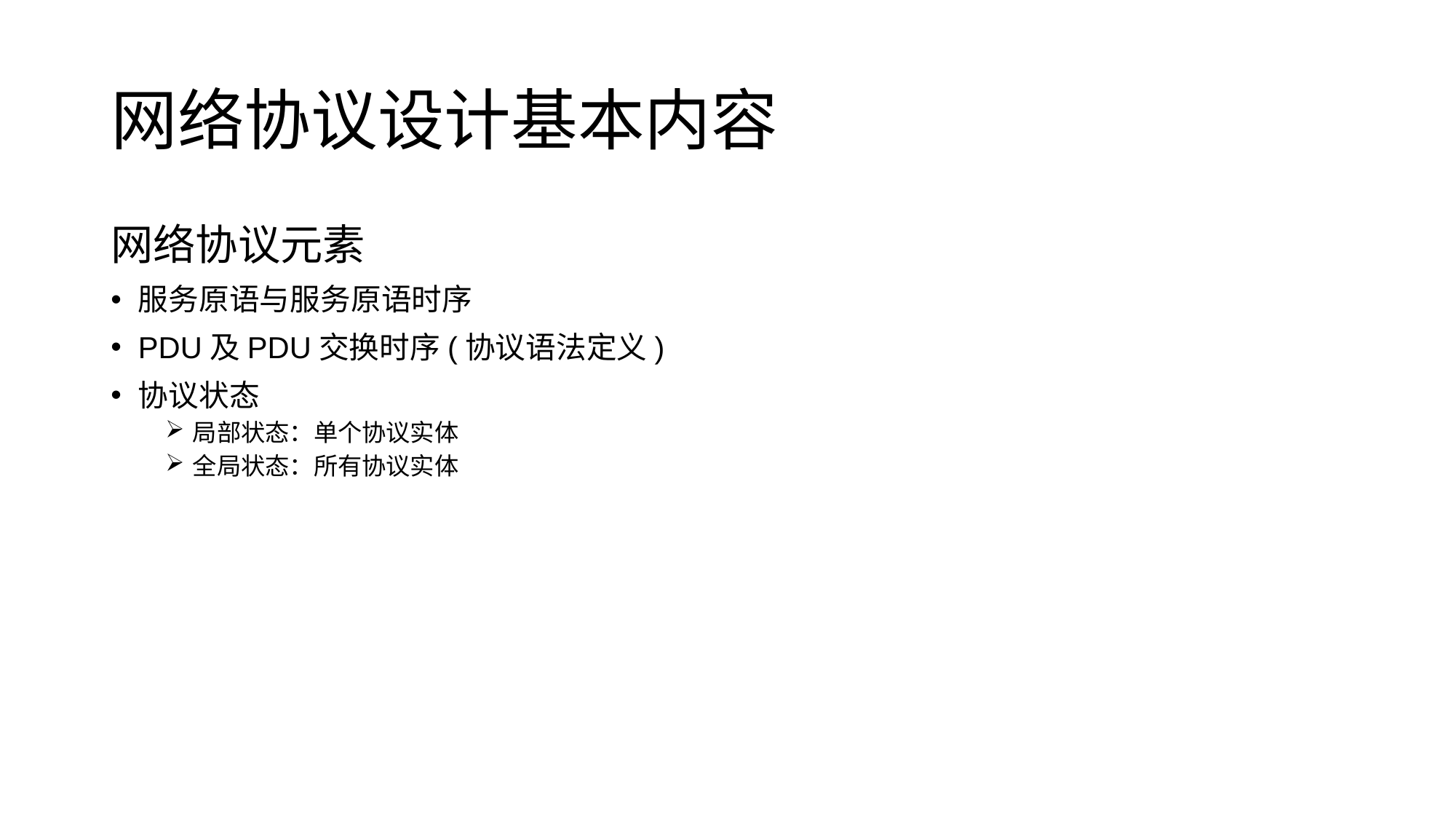

# 网络协议设计基本内容
网络协议元素
服务原语与服务原语时序
PDU及PDU交换时序(协议语法定义)
协议状态
局部状态：单个协议实体
全局状态：所有协议实体